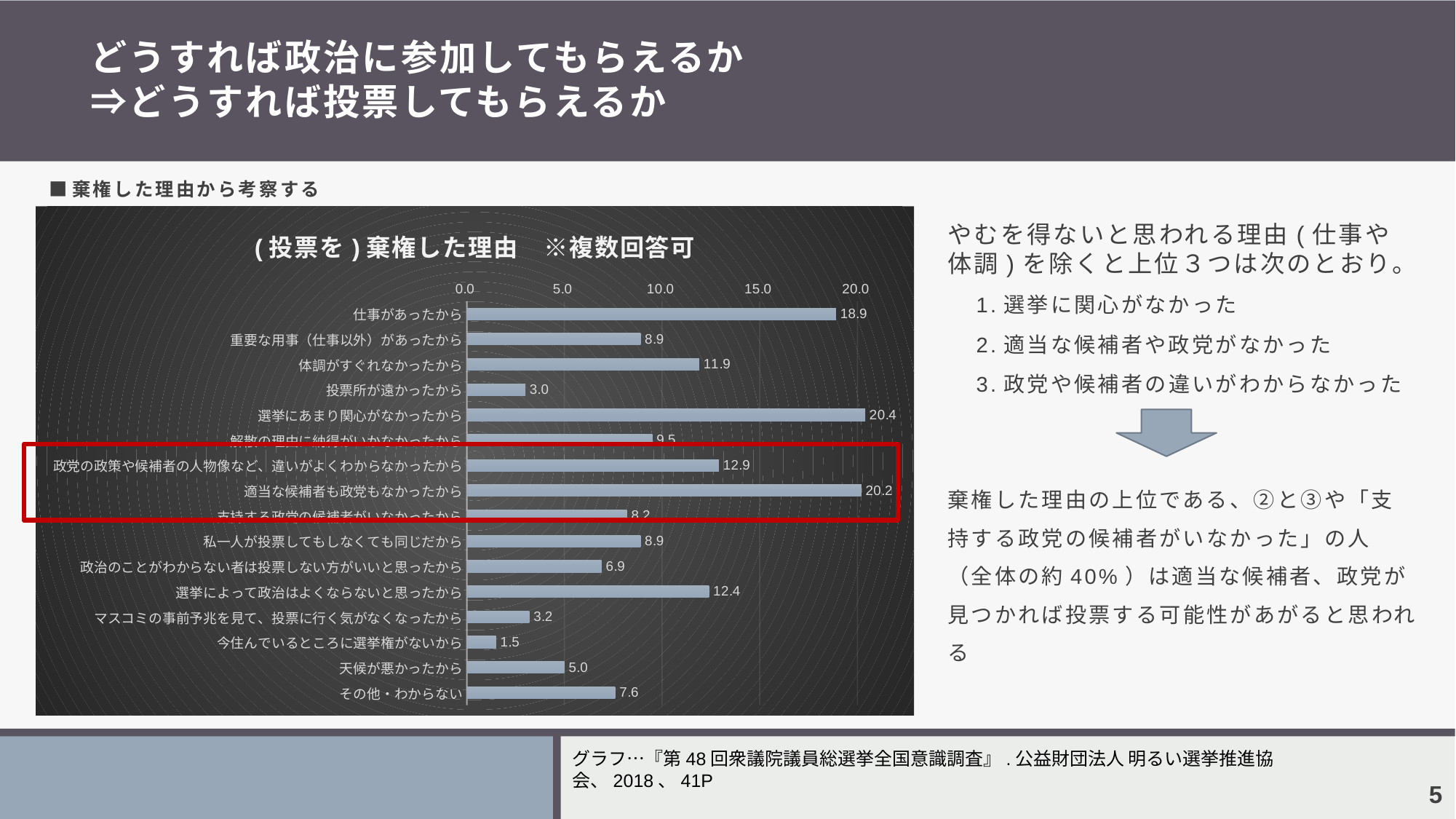

# どうすれば政治に参加してもらえるか ⇒どうすれば投票してもらえるか
■棄権した理由から考察する

### Chart: (投票を)棄権した理由　※複数回答可

| Category |  |
|---|---|
| 仕事があったから | 18.9 |
| 重要な用事（仕事以外）があったから | 8.9 |
| 体調がすぐれなかったから | 11.9 |
| 投票所が遠かったから | 3.0 |
| 選挙にあまり関心がなかったから | 20.4 |
| 解散の理由に納得がいかなかったから | 9.5 |
| 政党の政策や候補者の人物像など、違いがよくわからなかったから | 12.9 |
| 適当な候補者も政党もなかったから | 20.2 |
| 支持する政党の候補者がいなかったから | 8.2 |
| 私一人が投票してもしなくても同じだから | 8.9 |
| 政治のことがわからない者は投票しない方がいいと思ったから | 6.9 |
| 選挙によって政治はよくならないと思ったから | 12.4 |
| マスコミの事前予兆を見て、投票に行く気がなくなったから | 3.2 |
| 今住んでいるところに選挙権がないから | 1.5 |
| 天候が悪かったから | 5.0 |
| その他・わからない | 7.6 |
やむを得ないと思われる理由(仕事や体調)を除くと上位３つは次のとおり。
　1.選挙に関心がなかった
　2.適当な候補者や政党がなかった
　3.政党や候補者の違いがわからなかった

棄権した理由の上位である、②と③や「支持する政党の候補者がいなかった」の人（全体の約40%）は適当な候補者、政党が見つかれば投票する可能性があがると思われる
グラフ…『第48回衆議院議員総選挙全国意識調査』.公益財団法人 明るい選挙推進協会、2018、41P

5